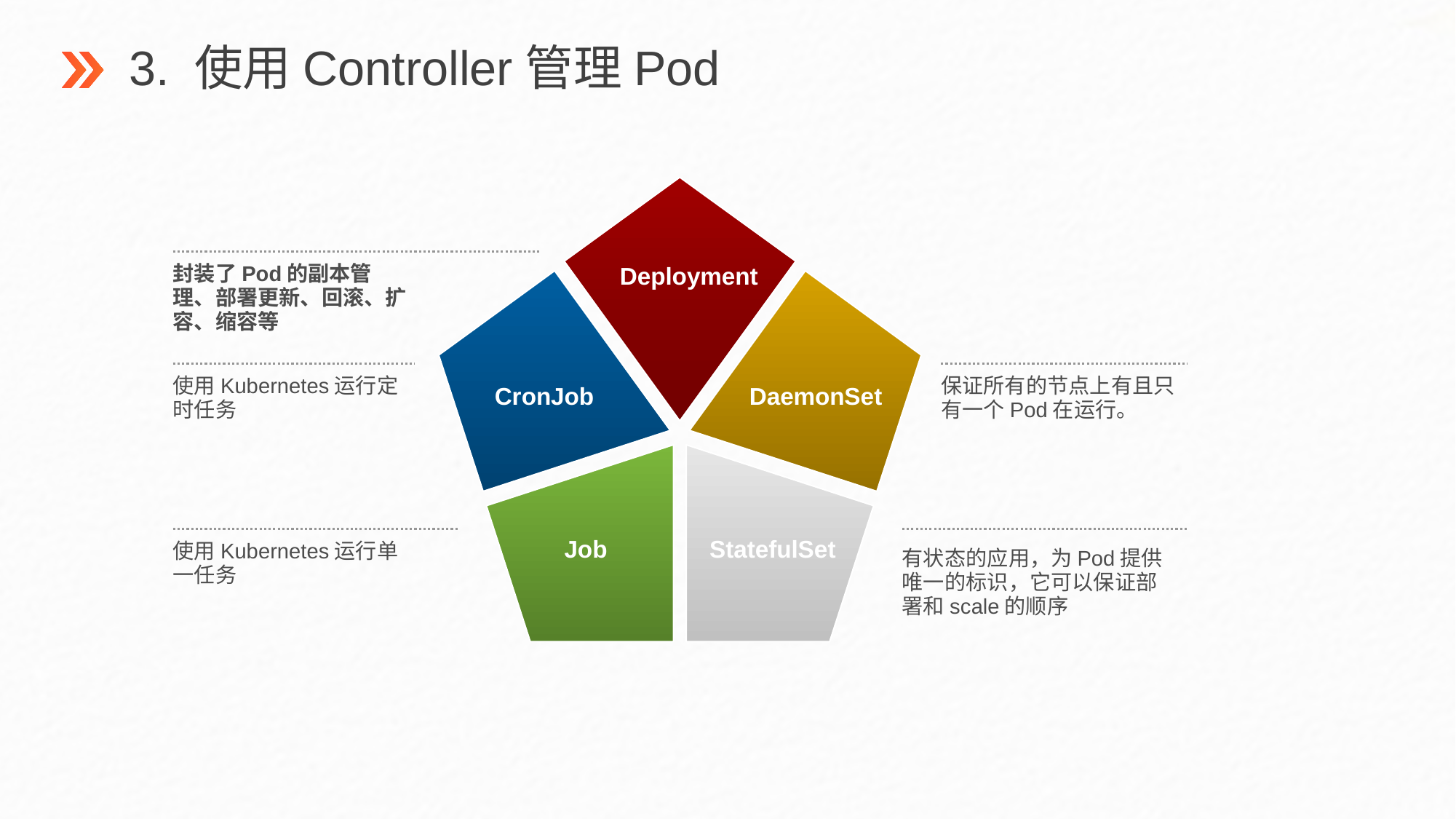

3. 使用Controller管理Pod

Deployment
CronJob
DaemonSet
Job
StatefulSet
封装了Pod的副本管理、部署更新、回滚、扩容、缩容等
使用Kubernetes运行定时任务
保证所有的节点上有且只有一个Pod在运行。
使用Kubernetes运行单一任务
有状态的应用，为Pod提供唯一的标识，它可以保证部署和scale的顺序